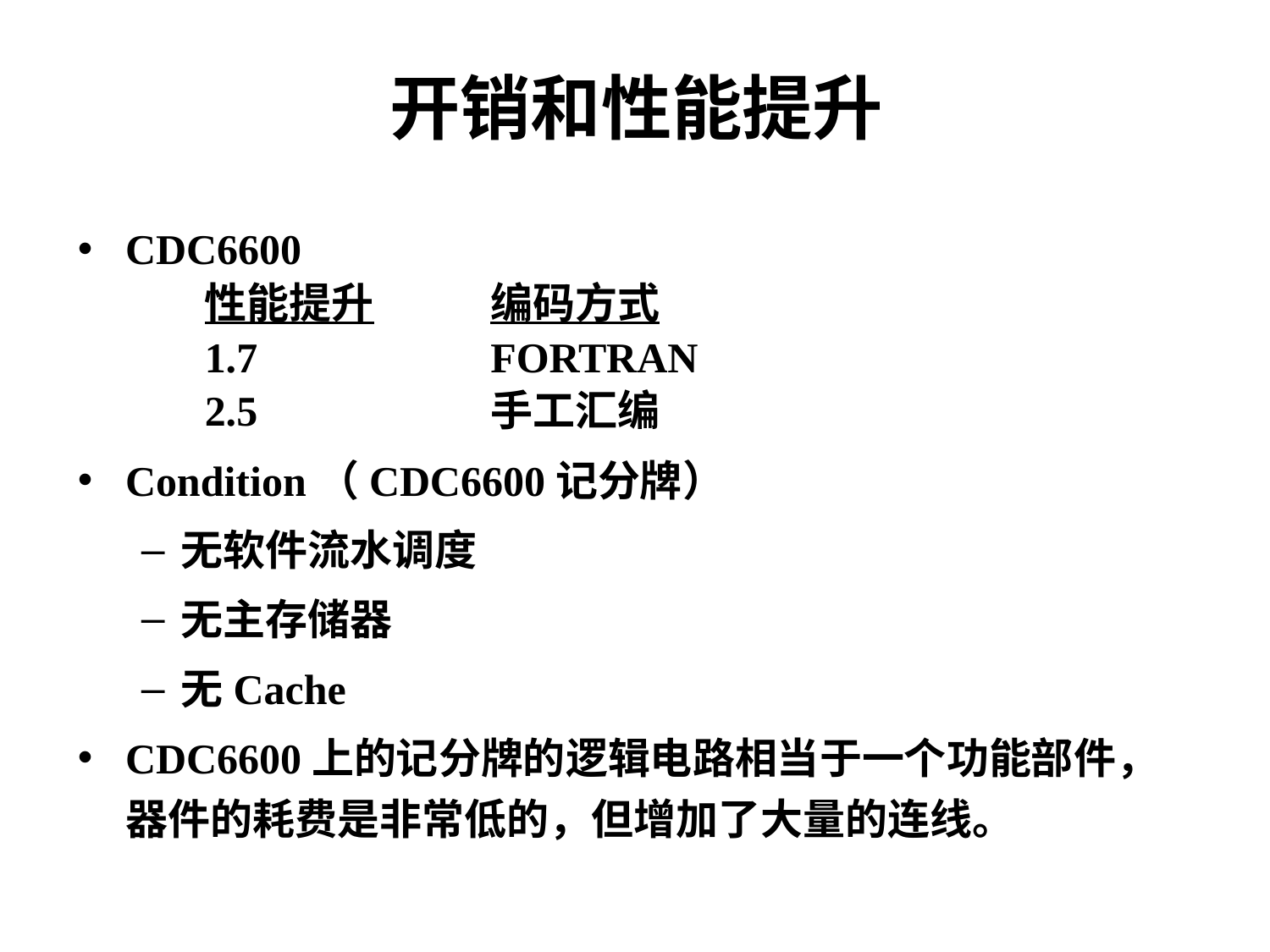

开销和性能提升
CDC6600
性能提升	编码方式
1.7		FORTRAN
2.5		手工汇编
Condition（CDC6600记分牌）
无软件流水调度
无主存储器
无Cache
CDC6600上的记分牌的逻辑电路相当于一个功能部件，器件的耗费是非常低的，但增加了大量的连线。